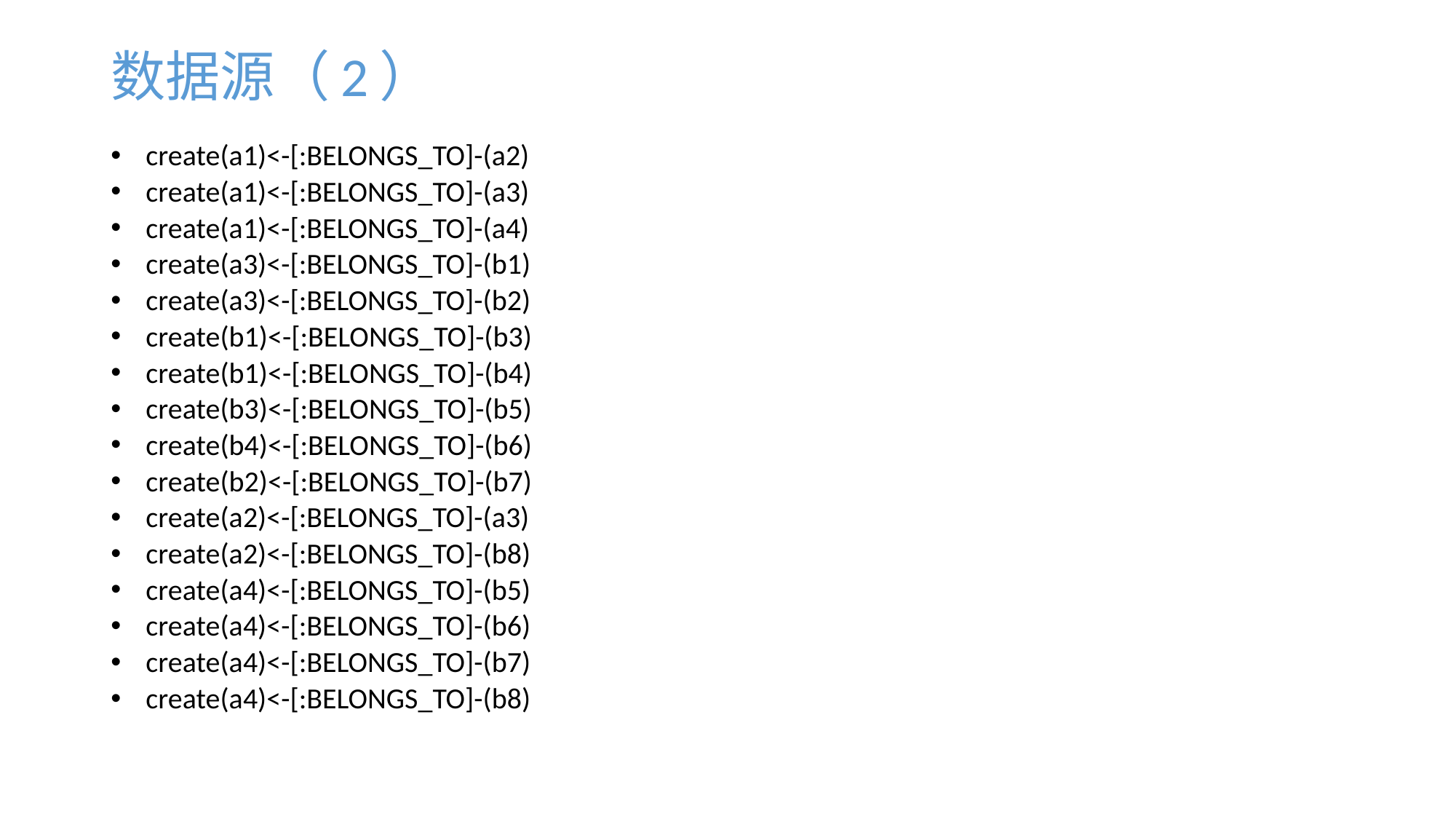

# 数据源（2）

create(a1)<-[:BELONGS_TO]-(a2)
create(a1)<-[:BELONGS_TO]-(a3)
create(a1)<-[:BELONGS_TO]-(a4)
create(a3)<-[:BELONGS_TO]-(b1)
create(a3)<-[:BELONGS_TO]-(b2)
create(b1)<-[:BELONGS_TO]-(b3)
create(b1)<-[:BELONGS_TO]-(b4)
create(b3)<-[:BELONGS_TO]-(b5)
create(b4)<-[:BELONGS_TO]-(b6)
create(b2)<-[:BELONGS_TO]-(b7)
create(a2)<-[:BELONGS_TO]-(a3)
create(a2)<-[:BELONGS_TO]-(b8)
create(a4)<-[:BELONGS_TO]-(b5)
create(a4)<-[:BELONGS_TO]-(b6)
create(a4)<-[:BELONGS_TO]-(b7)
create(a4)<-[:BELONGS_TO]-(b8)